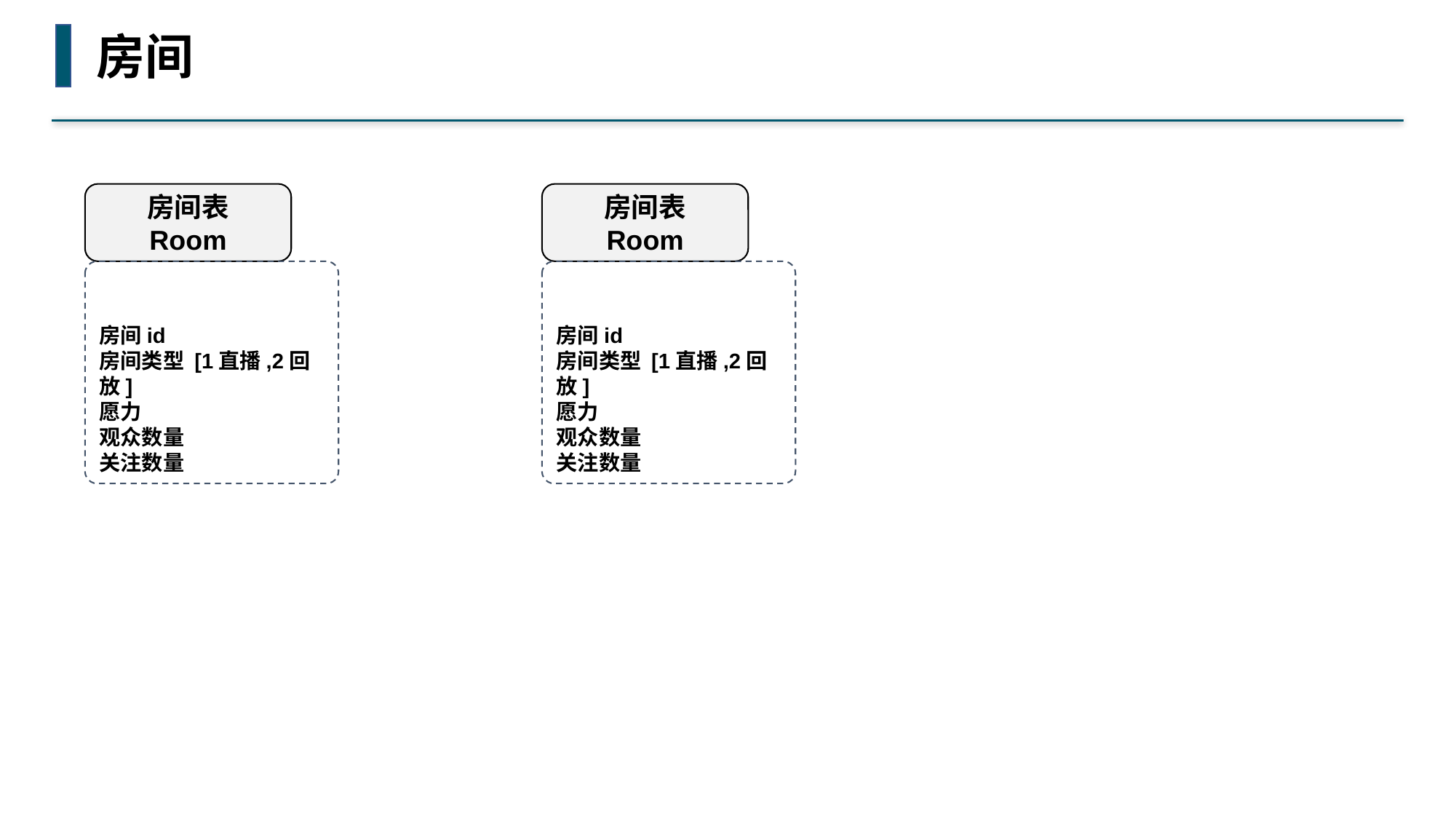

房间

房间表
Room
房间表
Room
房间id
房间类型 [1直播,2回放]
愿力
观众数量
关注数量
房间id
房间类型 [1直播,2回放]
愿力
观众数量
关注数量